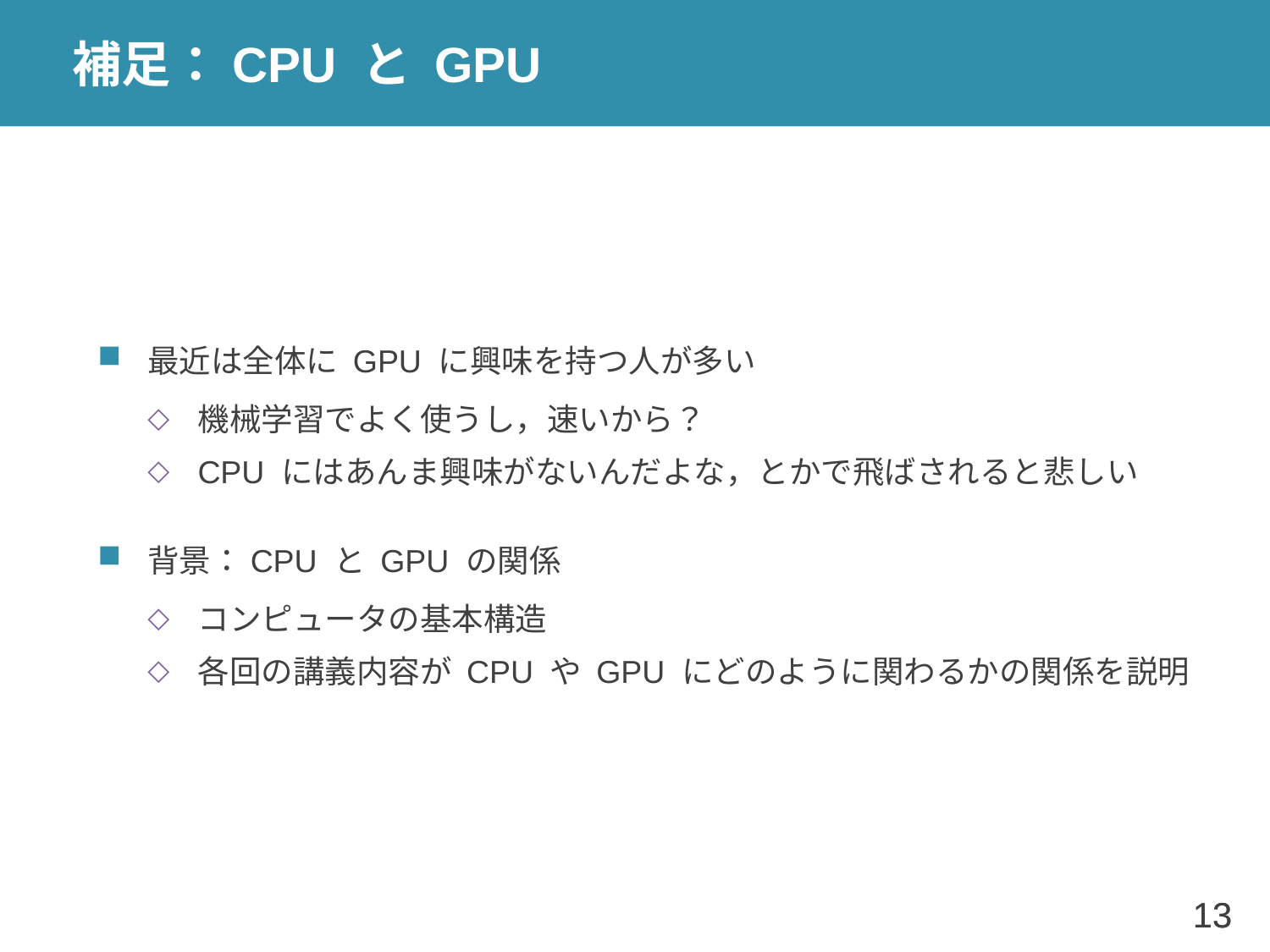

# 補足：CPU と GPU
最近は全体に GPU に興味を持つ人が多い
機械学習でよく使うし，速いから？
CPU にはあんま興味がないんだよな，とかで飛ばされると悲しい
背景：CPU と GPU の関係
コンピュータの基本構造
各回の講義内容が CPU や GPU にどのように関わるかの関係を説明